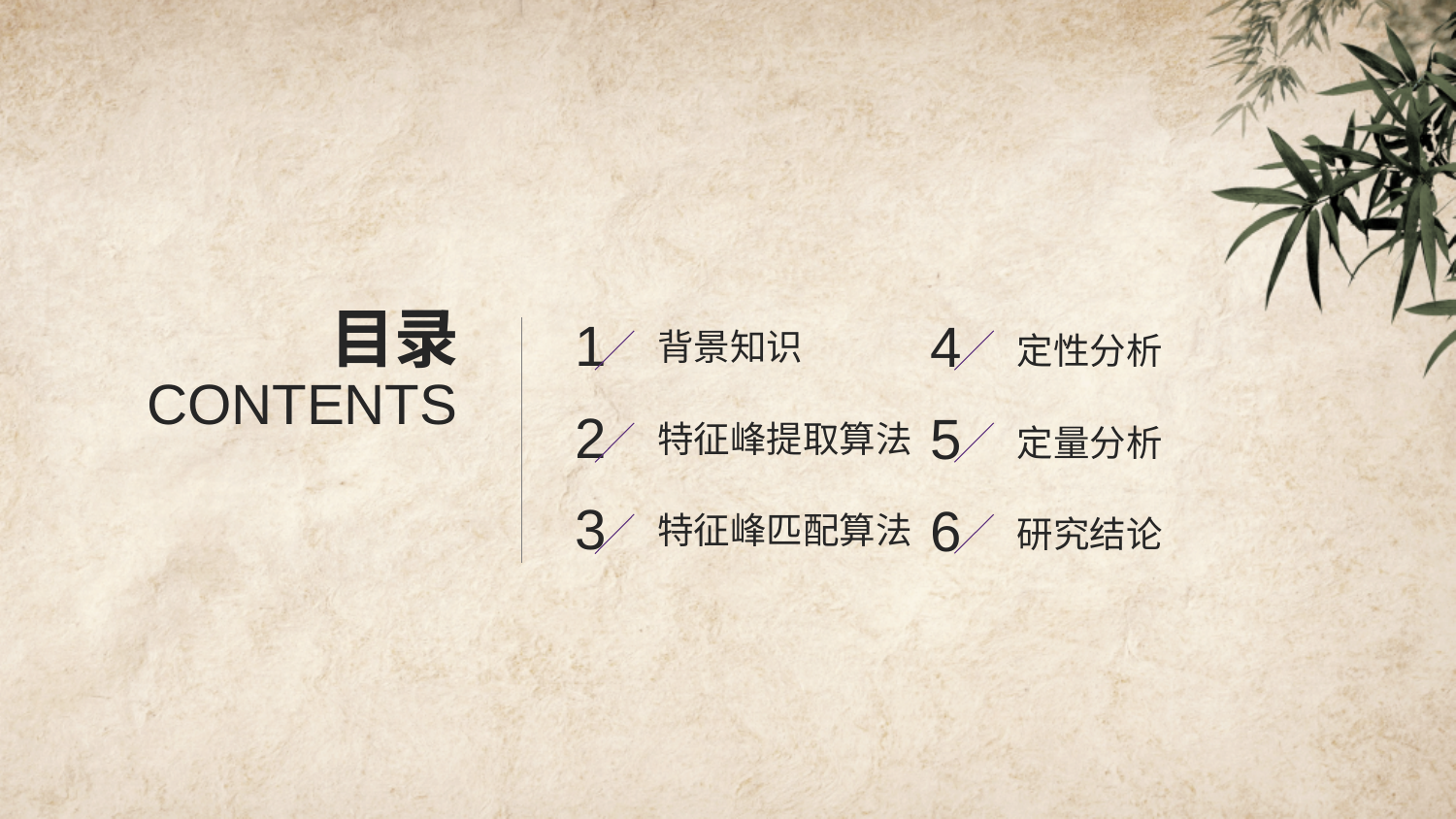

目录
CONTENTS
1
4
背景知识
定性分析
2
5
特征峰提取算法
定量分析
3
6
特征峰匹配算法

研究结论